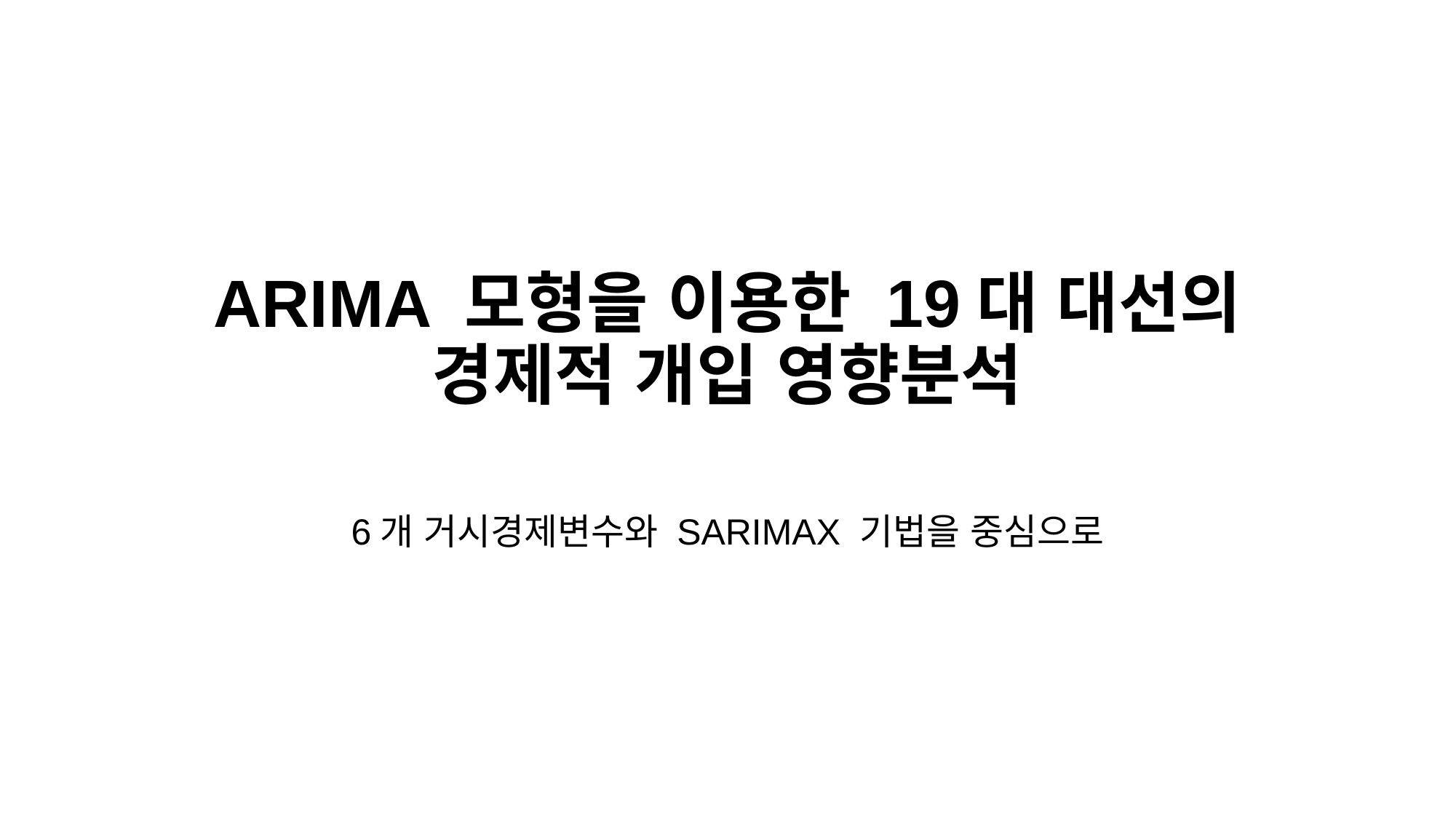

# ARIMA 모형을 이용한 19대 대선의 경제적 개입 영향분석
6개 거시경제변수와 SARIMAX 기법을 중심으로